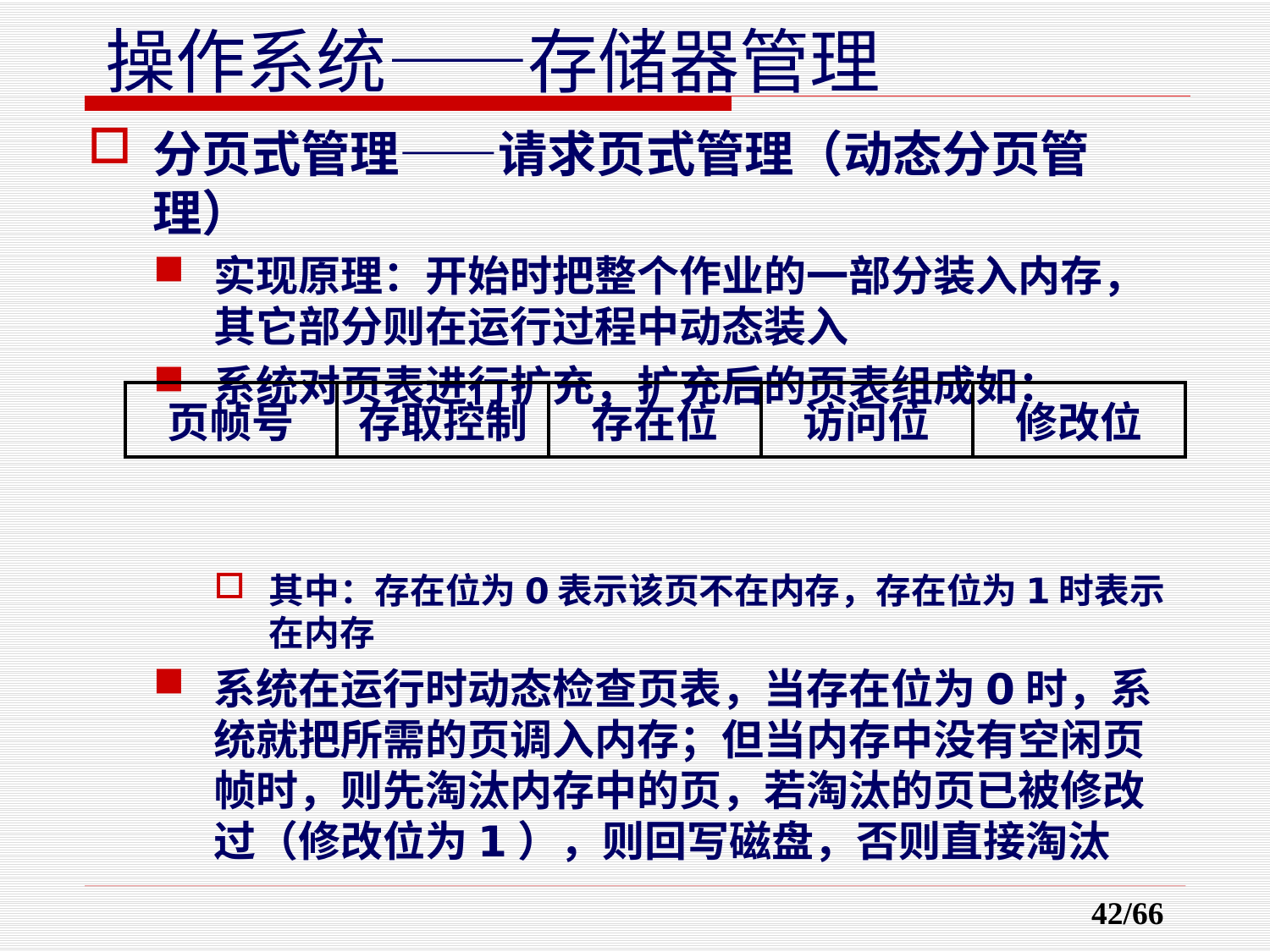

分页式管理——请求页式管理（动态分页管理）
实现原理：开始时把整个作业的一部分装入内存，其它部分则在运行过程中动态装入
系统对页表进行扩充，扩充后的页表组成如：

其中：存在位为0表示该页不在内存，存在位为1时表示在内存
系统在运行时动态检查页表，当存在位为0时，系统就把所需的页调入内存；但当内存中没有空闲页帧时，则先淘汰内存中的页，若淘汰的页已被修改过（修改位为1），则回写磁盘，否则直接淘汰
| 页帧号 | 存取控制 | 存在位 | 访问位 | 修改位 |
| --- | --- | --- | --- | --- |